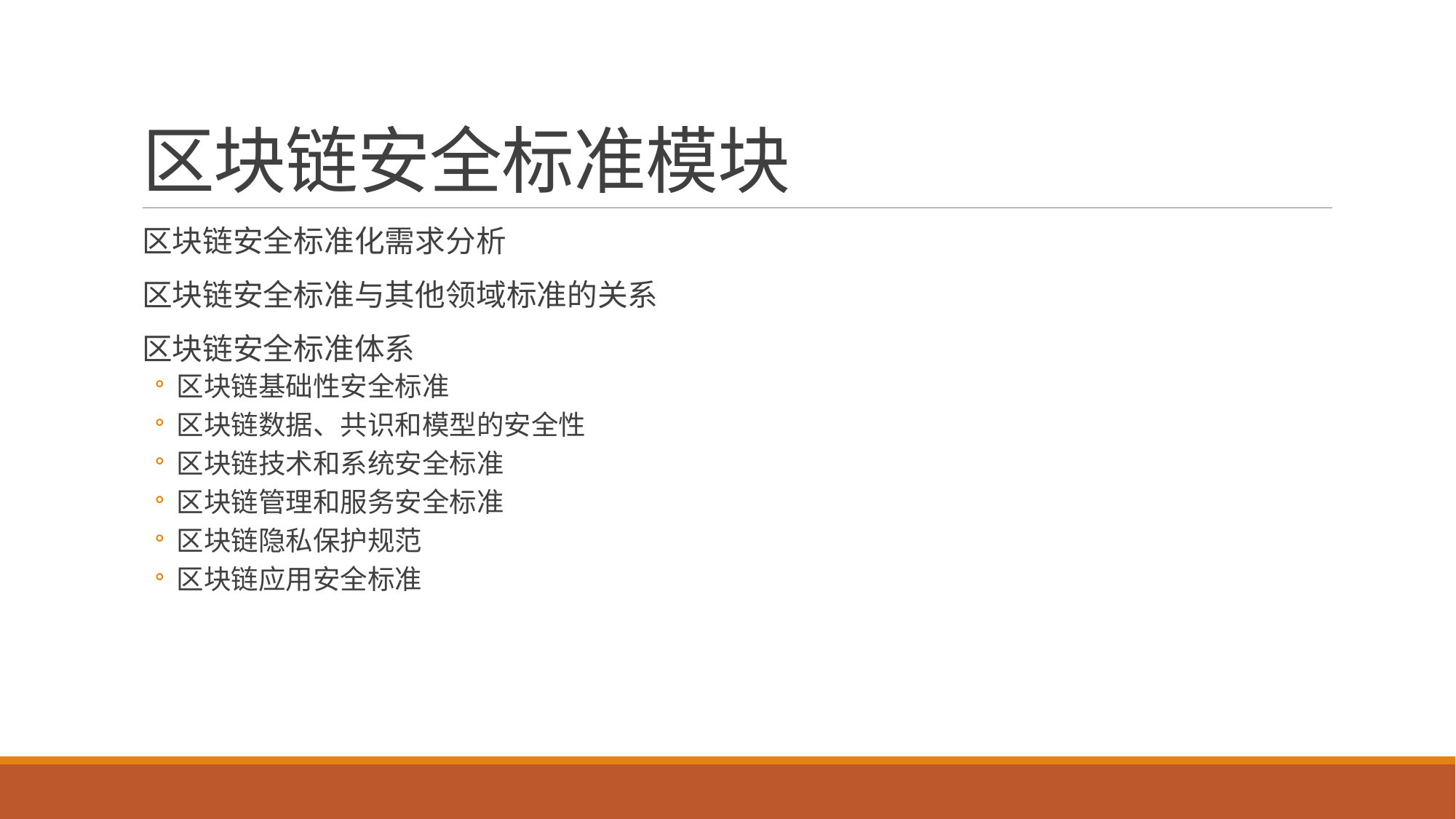

# 区块链安全标准模块
区块链安全标准化需求分析
区块链安全标准与其他领域标准的关系
区块链安全标准体系
区块链基础性安全标准
区块链数据、共识和模型的安全性
区块链技术和系统安全标准
区块链管理和服务安全标准
区块链隐私保护规范
区块链应用安全标准